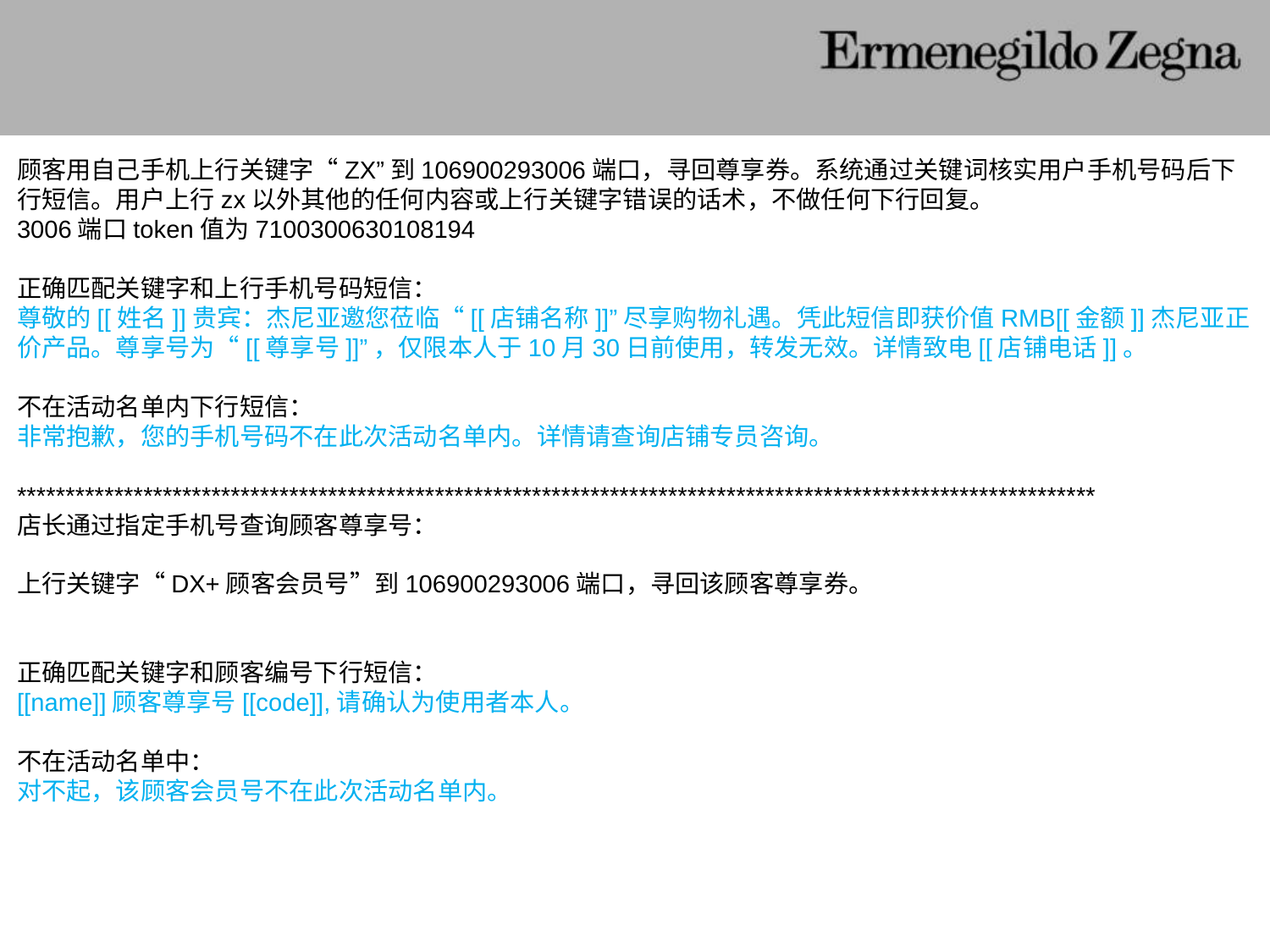

顾客用自己手机上行关键字“ZX”到106900293006端口，寻回尊享券。系统通过关键词核实用户手机号码后下行短信。用户上行zx以外其他的任何内容或上行关键字错误的话术，不做任何下行回复。
3006端口token值为7100300630108194

正确匹配关键字和上行手机号码短信：
尊敬的[[姓名]]贵宾：杰尼亚邀您莅临“[[店铺名称]]”尽享购物礼遇。凭此短信即获价值RMB[[金额]]杰尼亚正价产品。尊享号为“[[尊享号]]”，仅限本人于10月30日前使用，转发无效。详情致电[[店铺电话]]。

不在活动名单内下行短信：
非常抱歉，您的手机号码不在此次活动名单内。详情请查询店铺专员咨询。

***************************************************************************************************************
店长通过指定手机号查询顾客尊享号：

上行关键字“DX+顾客会员号”到106900293006端口，寻回该顾客尊享券。

正确匹配关键字和顾客编号下行短信：
[[name]]顾客尊享号[[code]],请确认为使用者本人。

不在活动名单中：
对不起，该顾客会员号不在此次活动名单内。